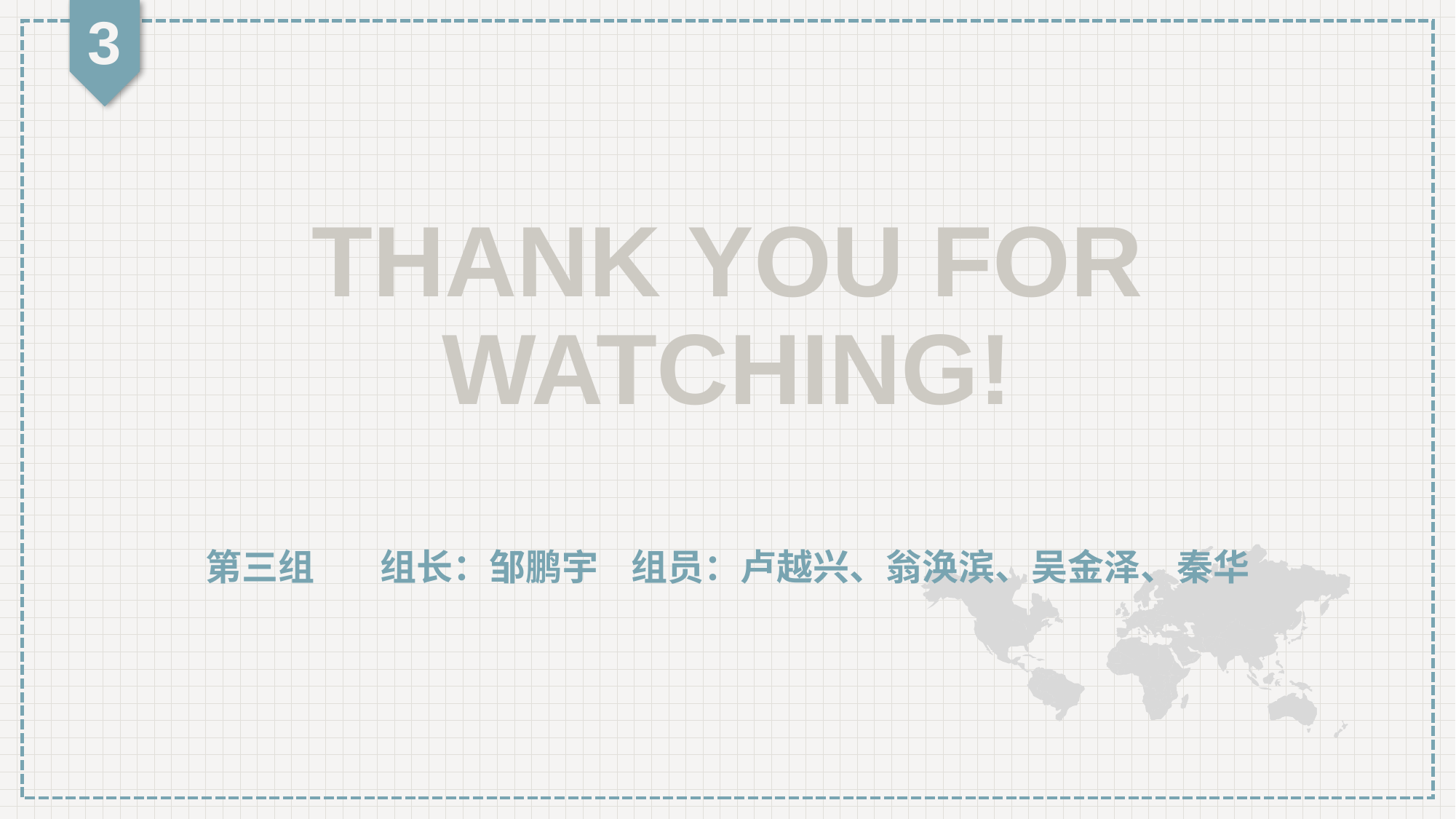

3

THANK YOU FOR WATCHING!

第三组        组长：邹鹏宇    组员：卢越兴、翁涣滨、吴金泽、秦华